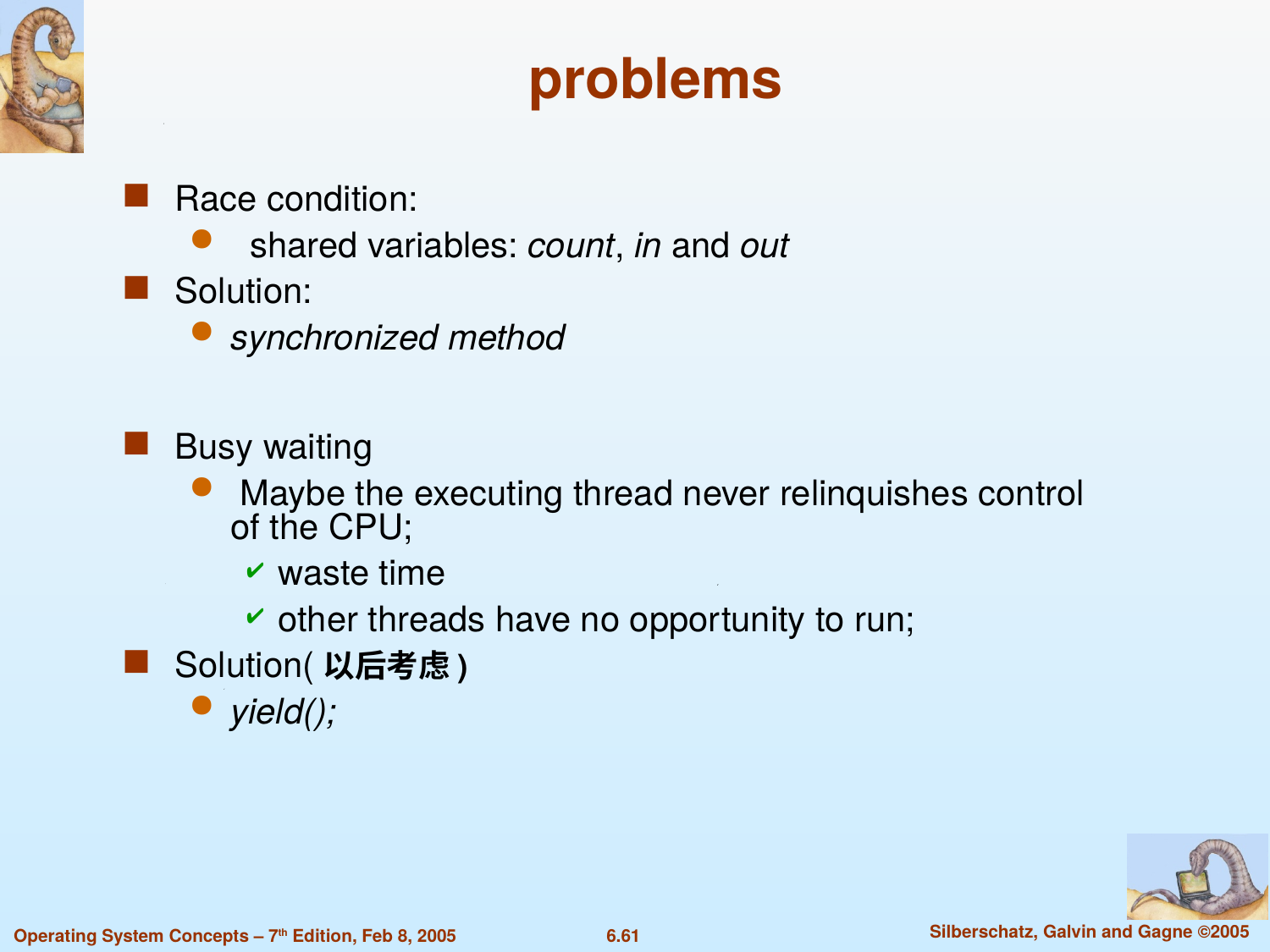

problems
Race condition:
  shared variables: count, in and out
Solution:
synchronized method

Busy waiting
 Maybe the executing thread never relinquishes control of the CPU;
waste time
other threads have no opportunity to run;
Solution(以后考虑)
yield();